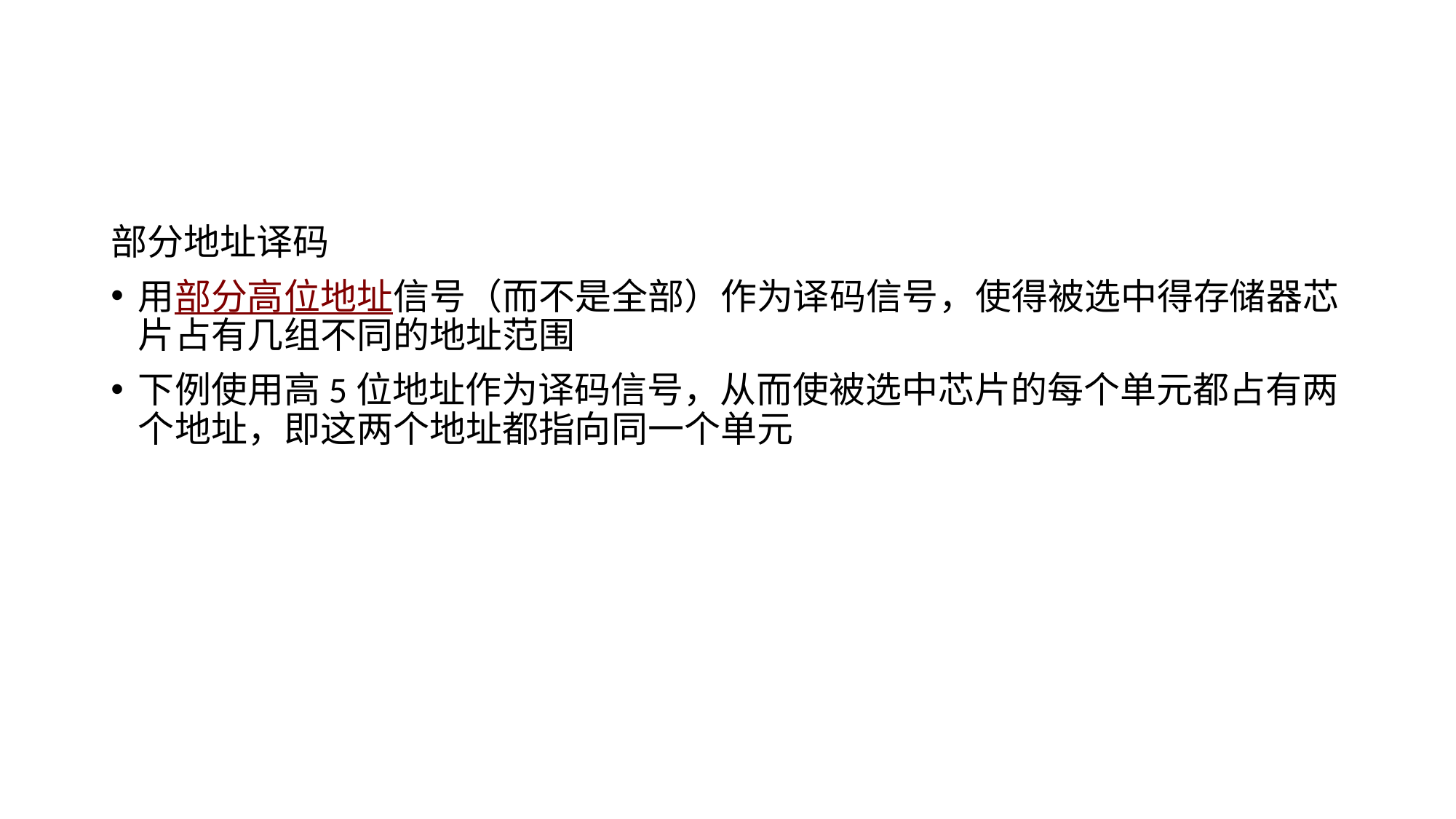

部分地址译码
用部分高位地址信号（而不是全部）作为译码信号，使得被选中得存储器芯片占有几组不同的地址范围
下例使用高5位地址作为译码信号，从而使被选中芯片的每个单元都占有两个地址，即这两个地址都指向同一个单元